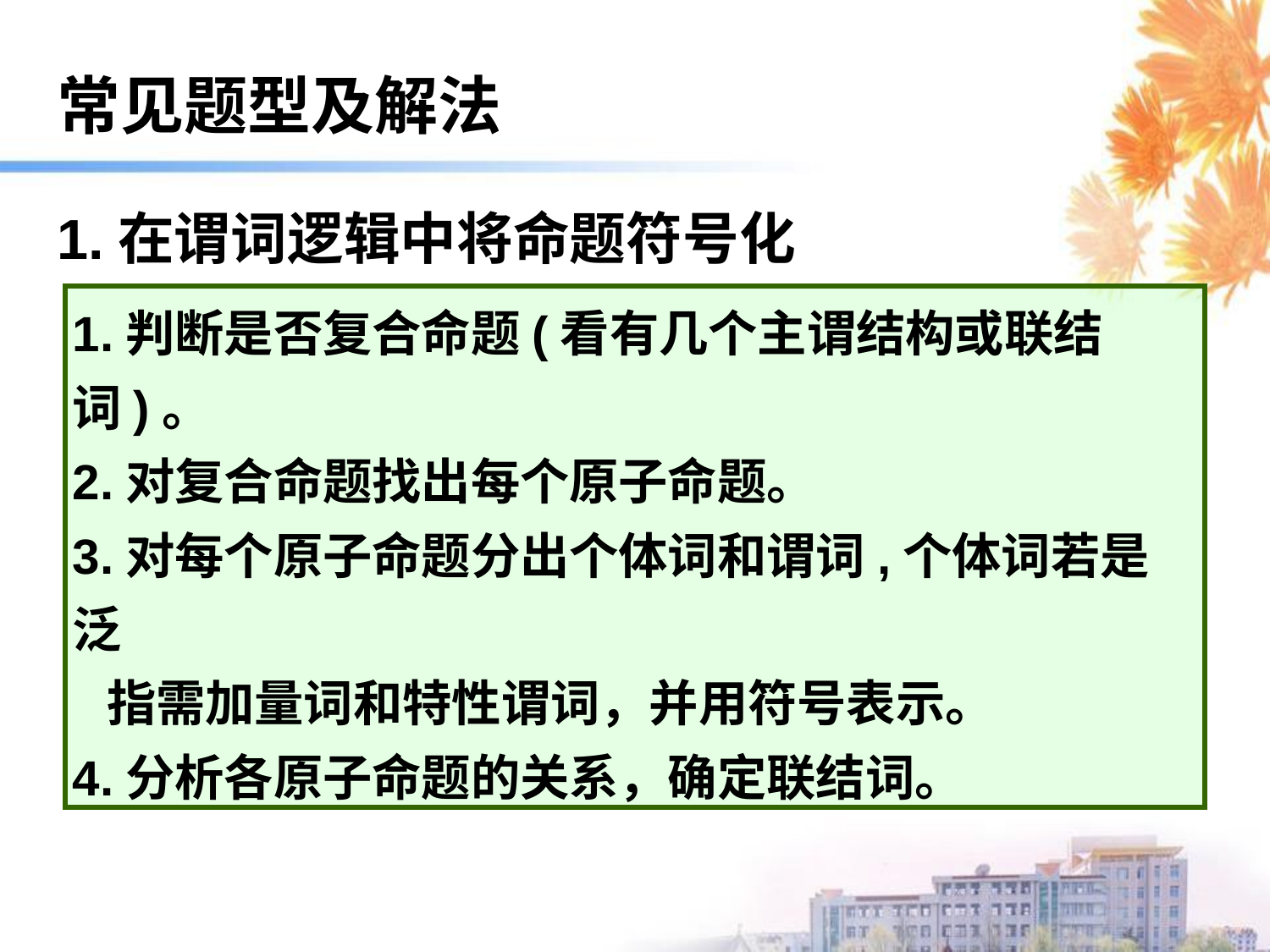

常见题型及解法
1.在谓词逻辑中将命题符号化
1.判断是否复合命题(看有几个主谓结构或联结词)。
2.对复合命题找出每个原子命题。
3.对每个原子命题分出个体词和谓词,个体词若是泛
  指需加量词和特性谓词，并用符号表示。
4.分析各原子命题的关系，确定联结词。